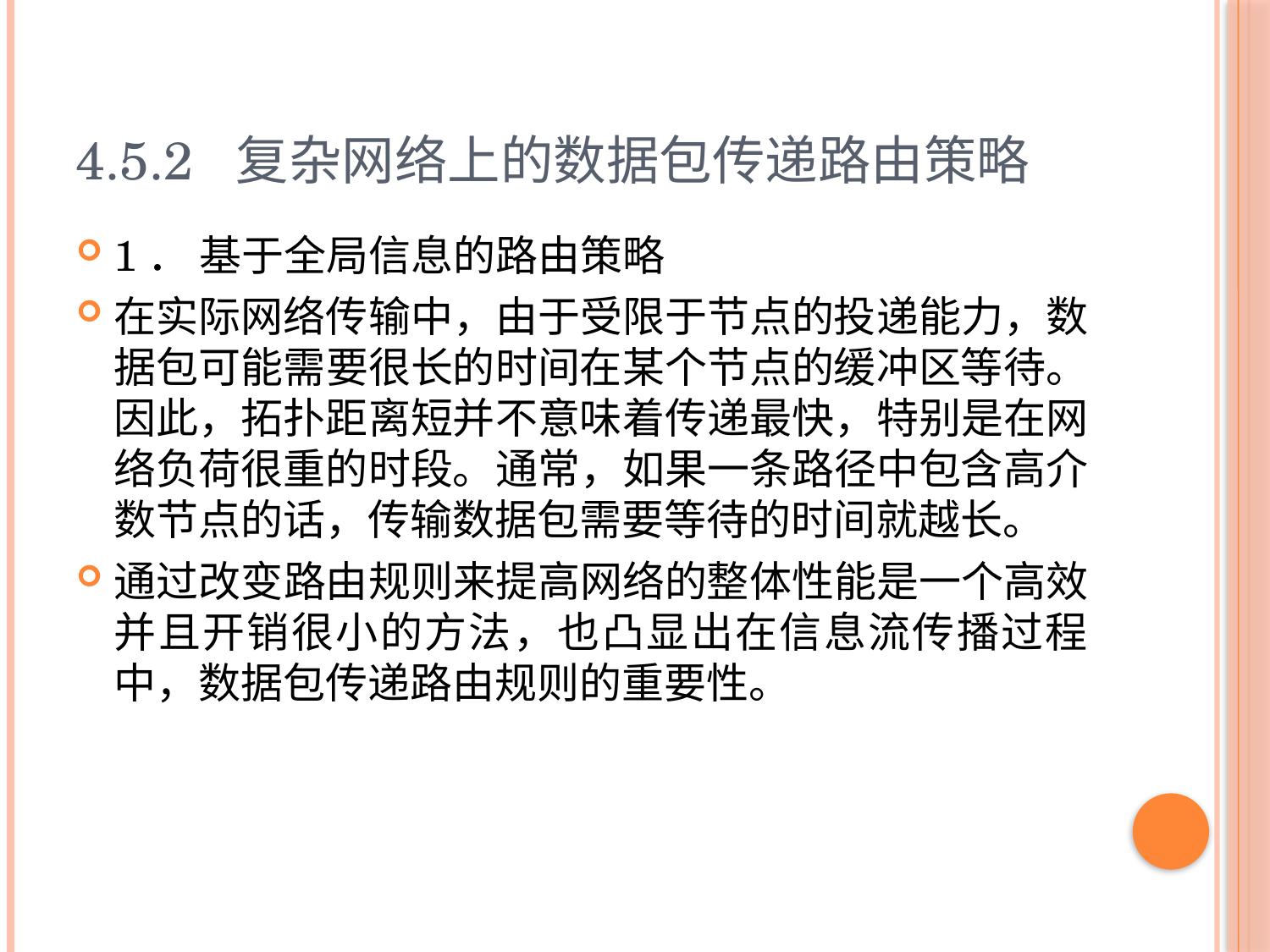

# 4.5.2  复杂网络上的数据包传递路由策略
1． 基于全局信息的路由策略
在实际网络传输中，由于受限于节点的投递能力，数据包可能需要很长的时间在某个节点的缓冲区等待。因此，拓扑距离短并不意味着传递最快，特别是在网络负荷很重的时段。通常，如果一条路径中包含高介数节点的话，传输数据包需要等待的时间就越长。
通过改变路由规则来提高网络的整体性能是一个高效并且开销很小的方法，也凸显出在信息流传播过程中，数据包传递路由规则的重要性。